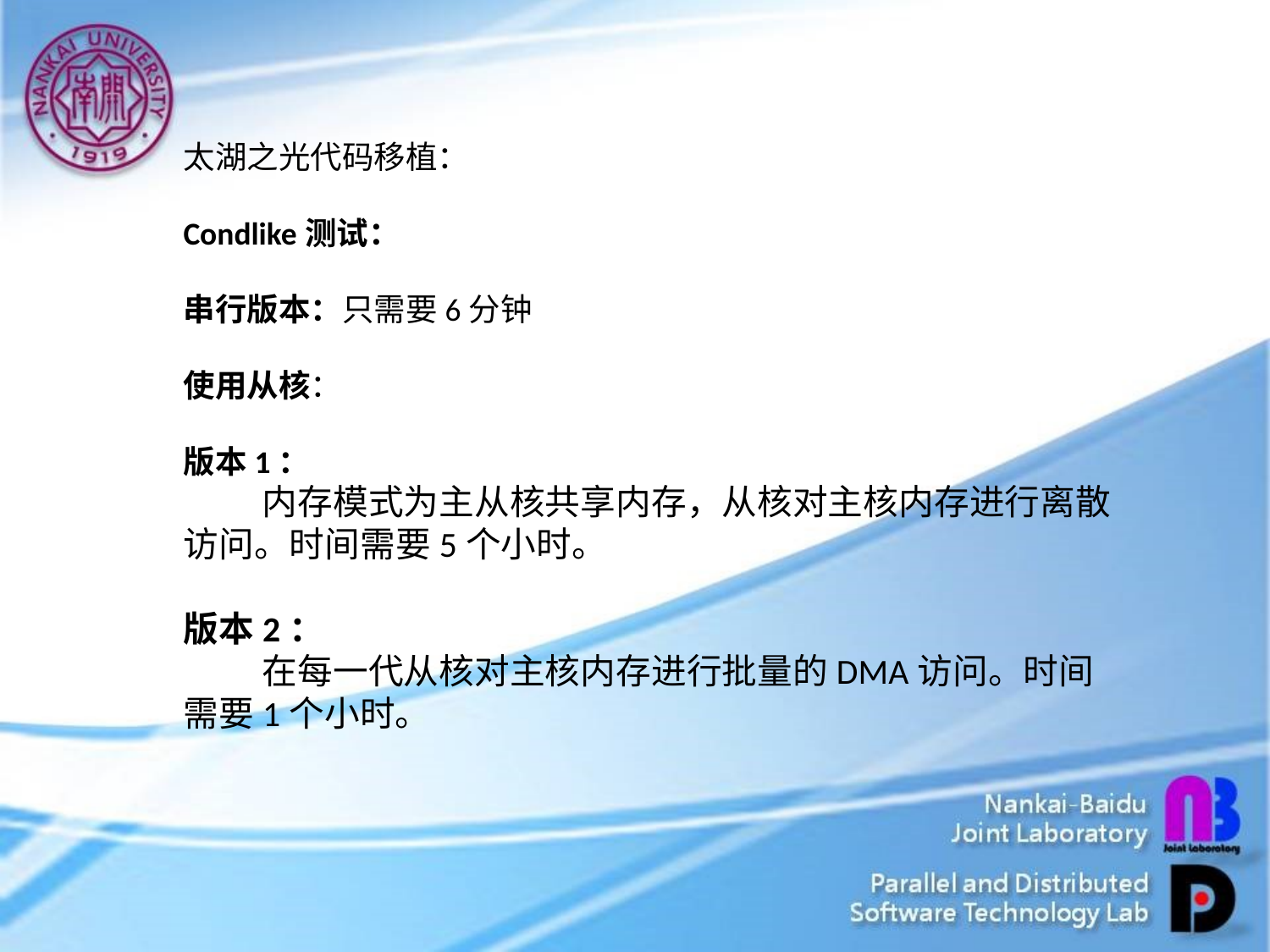

太湖之光代码移植：

Condlike测试：

串行版本：只需要6分钟

使用从核：

版本1：
         内存模式为主从核共享内存，从核对主核内存进行离散访问。时间需要5个小时。

版本2：
         在每一代从核对主核内存进行批量的DMA访问。时间需要1个小时。